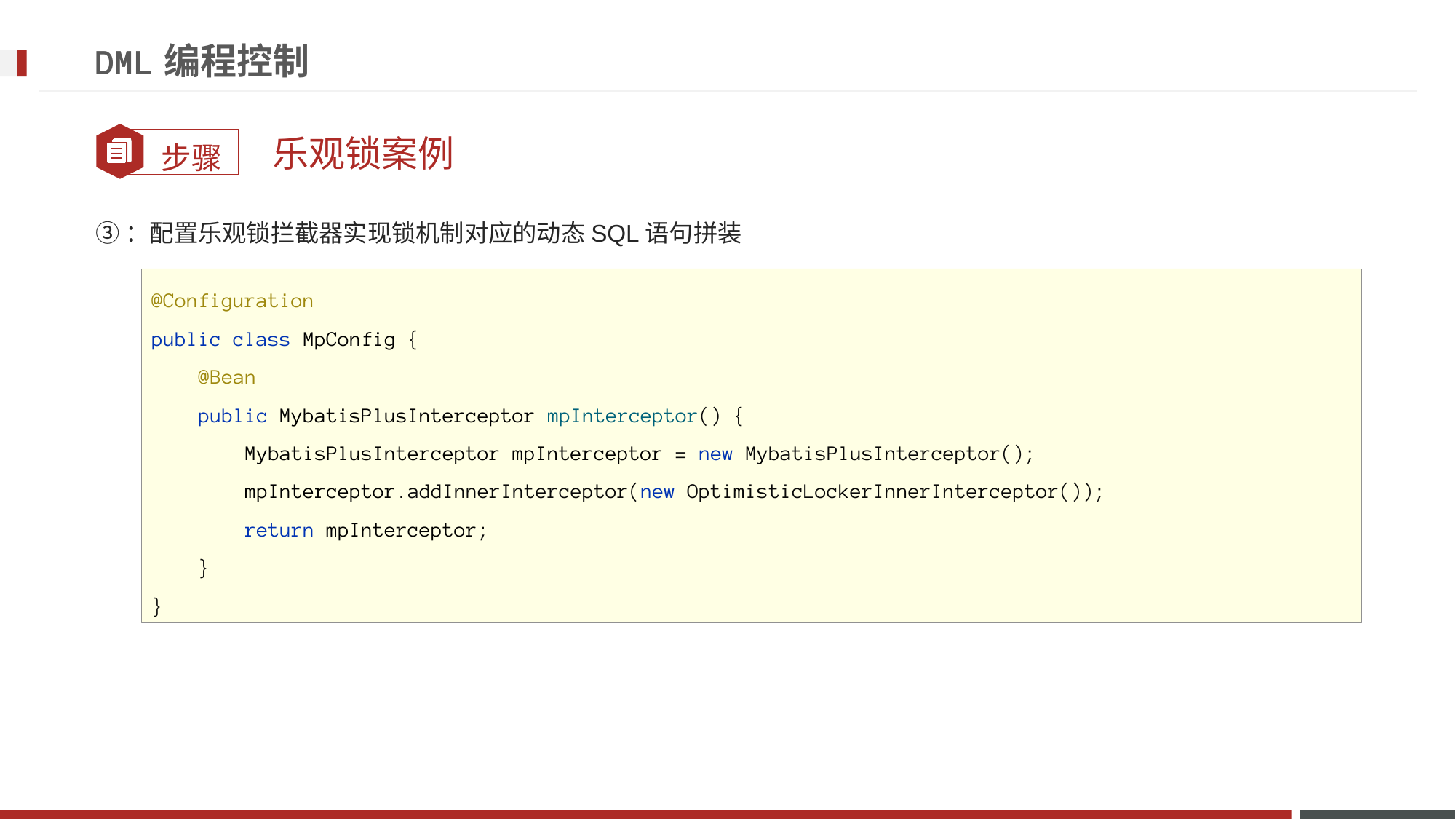

# DML编程控制
乐观锁案例
③：配置乐观锁拦截器实现锁机制对应的动态SQL语句拼装

@Configuration
public class MpConfig {
    @Bean
    public MybatisPlusInterceptor mpInterceptor() {
        MybatisPlusInterceptor mpInterceptor = new MybatisPlusInterceptor();
        mpInterceptor.addInnerInterceptor(new OptimisticLockerInnerInterceptor());
        return mpInterceptor;
    }
}